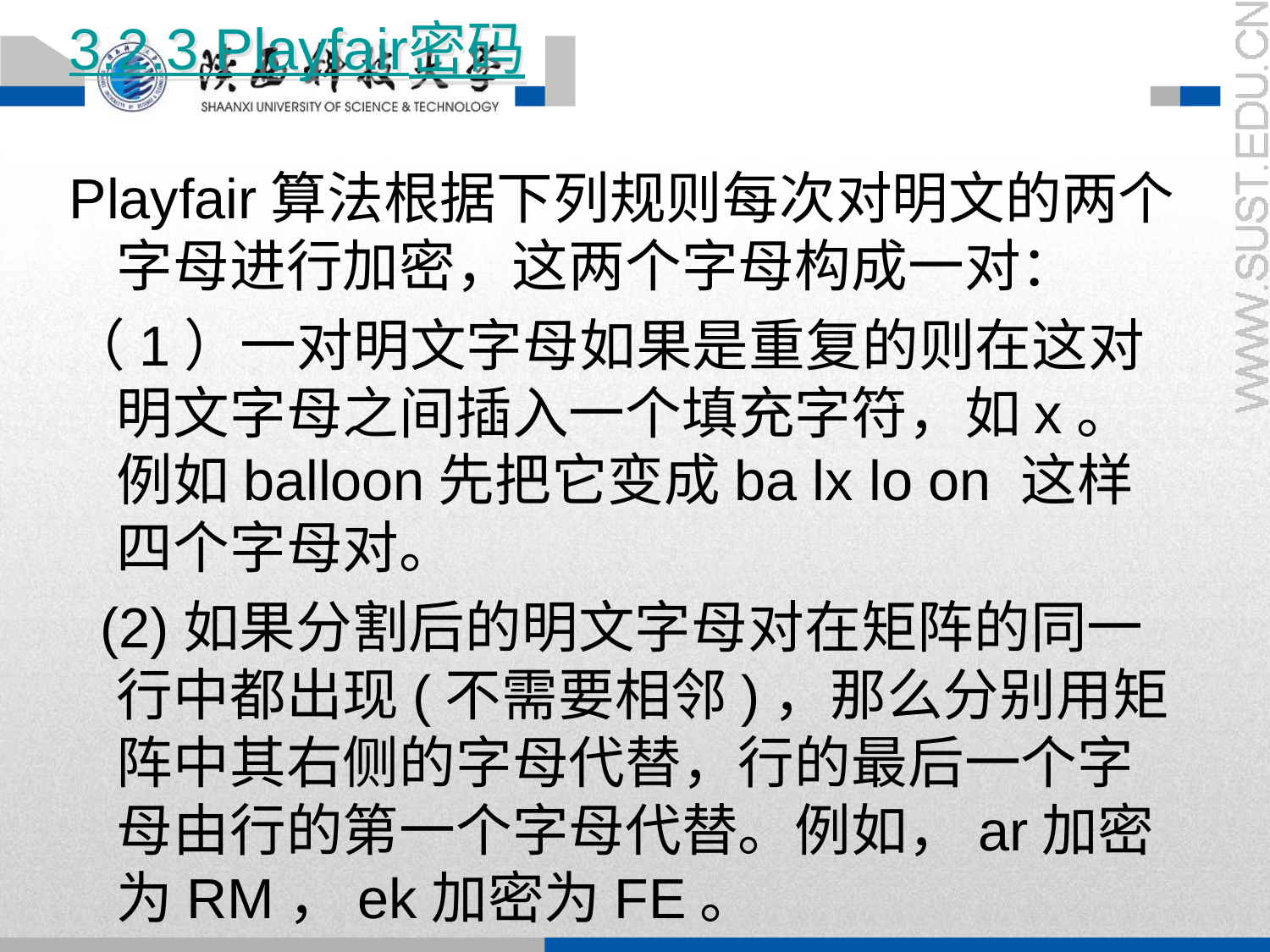

3.2.3 Playfair密码
Playfair算法根据下列规则每次对明文的两个字母进行加密，这两个字母构成一对：
（1）一对明文字母如果是重复的则在这对明文字母之间插入一个填充字符，如x。例如balloon先把它变成ba lx lo on 这样四个字母对。
  (2)如果分割后的明文字母对在矩阵的同一行中都出现(不需要相邻)，那么分别用矩阵中其右侧的字母代替，行的最后一个字母由行的第一个字母代替。例如，ar加密为RM，ek加密为FE。